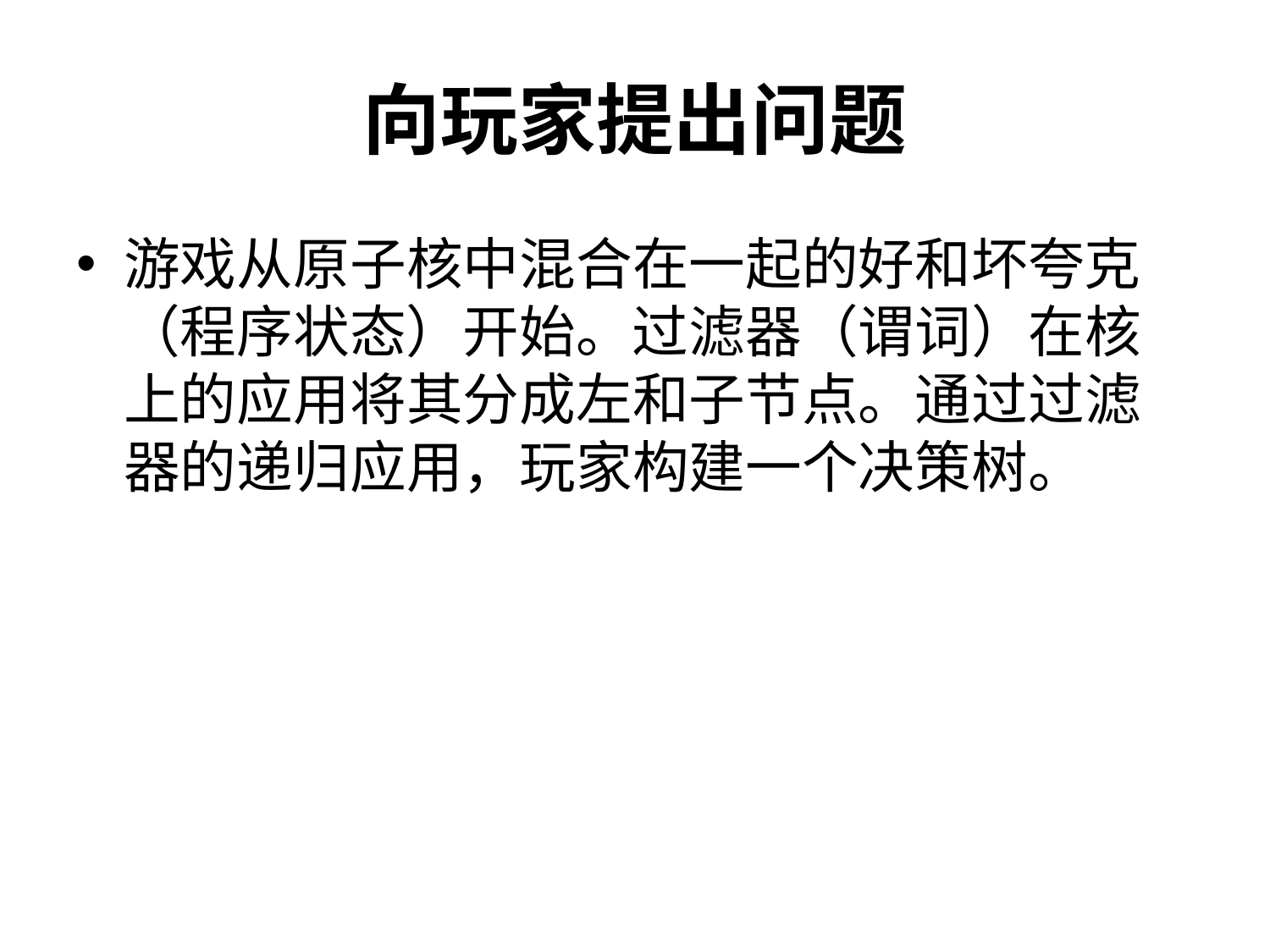

# 向玩家提出问题
游戏从原子核中混合在一起的好和坏夸克（程序状态）开始。过滤器（谓词）在核上的应用将其分成左和子节点。通过过滤器的递归应用，玩家构建一个决策树。